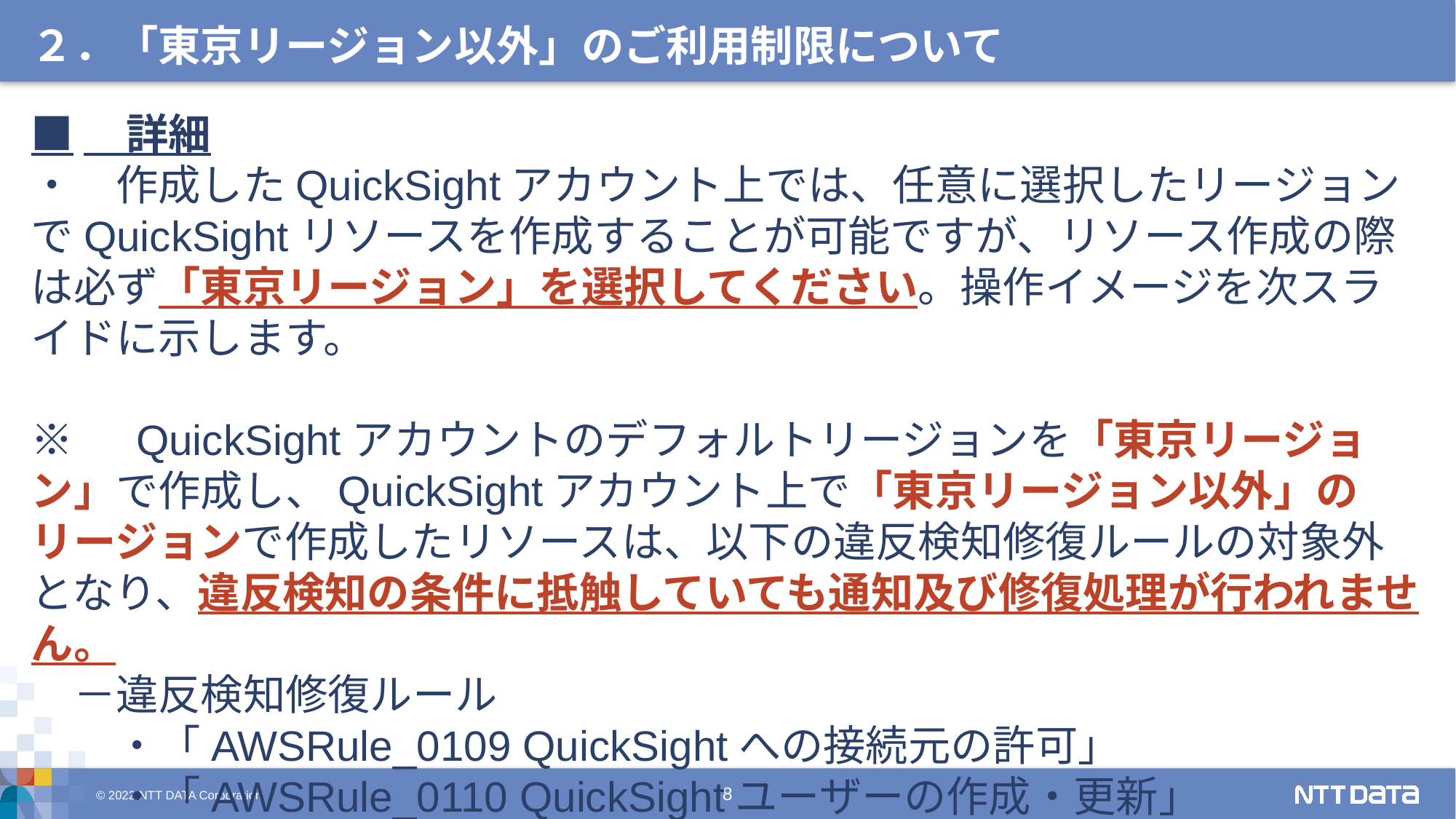

２．「東京リージョン以外」のご利用制限について
■　詳細
・　作成したQuickSightアカウント上では、任意に選択したリージョンでQuickSightリソースを作成することが可能ですが、リソース作成の際は必ず「東京リージョン」を選択してください。操作イメージを次スライドに示します。

※　QuickSightアカウントのデフォルトリージョンを「東京リージョン」で作成し、QuickSightアカウント上で「東京リージョン以外」のリージョンで作成したリソースは、以下の違反検知修復ルールの対象外となり、違反検知の条件に抵触していても通知及び修復処理が行われません。
　－違反検知修復ルール
　　・「AWSRule_0109 QuickSightへの接続元の許可」
　　・「AWSRule_0110 QuickSightユーザーの作成・更新」